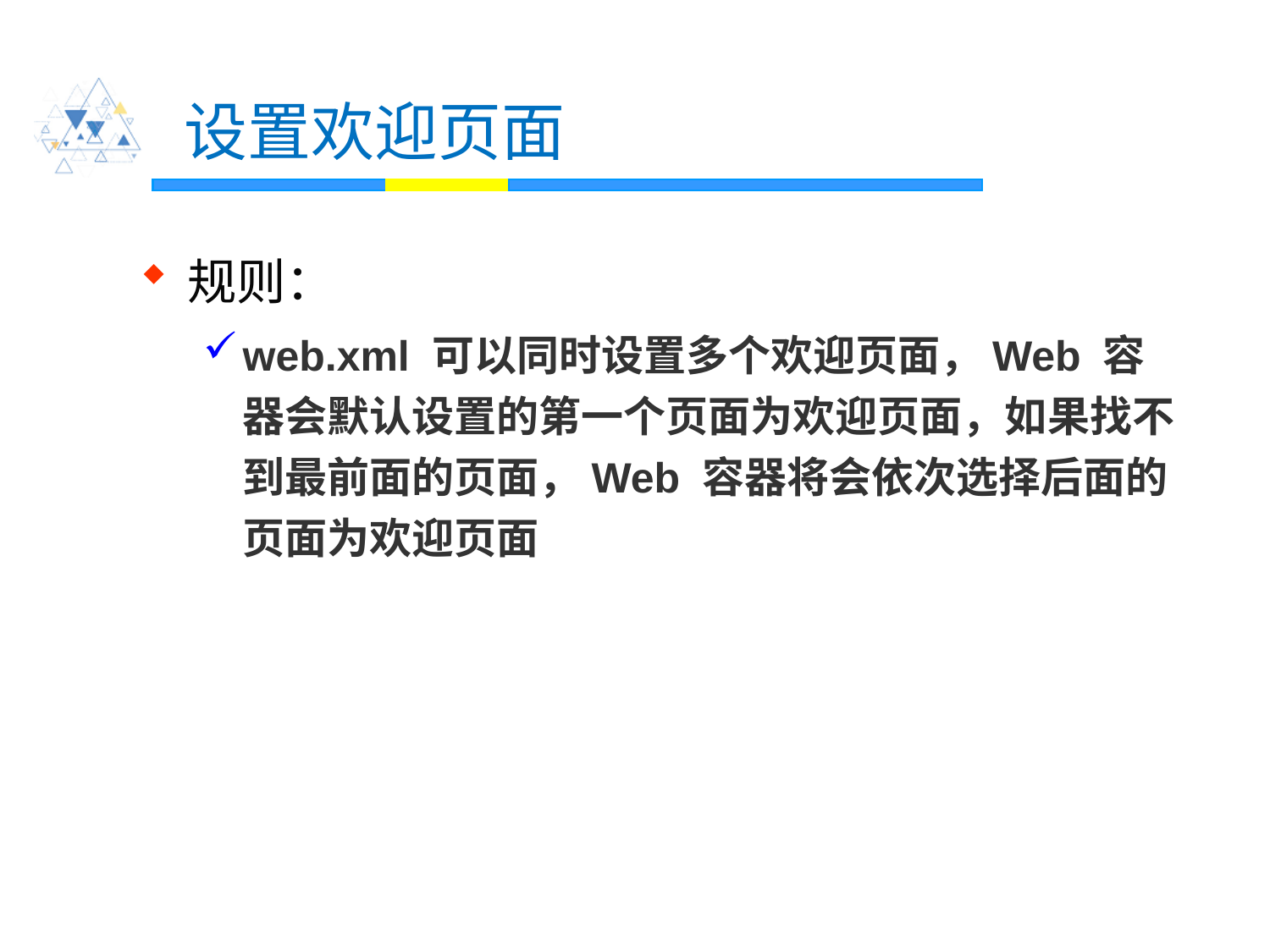

# 设置欢迎页面
规则：
web.xml 可以同时设置多个欢迎页面，Web 容器会默认设置的第一个页面为欢迎页面，如果找不到最前面的页面，Web 容器将会依次选择后面的页面为欢迎页面